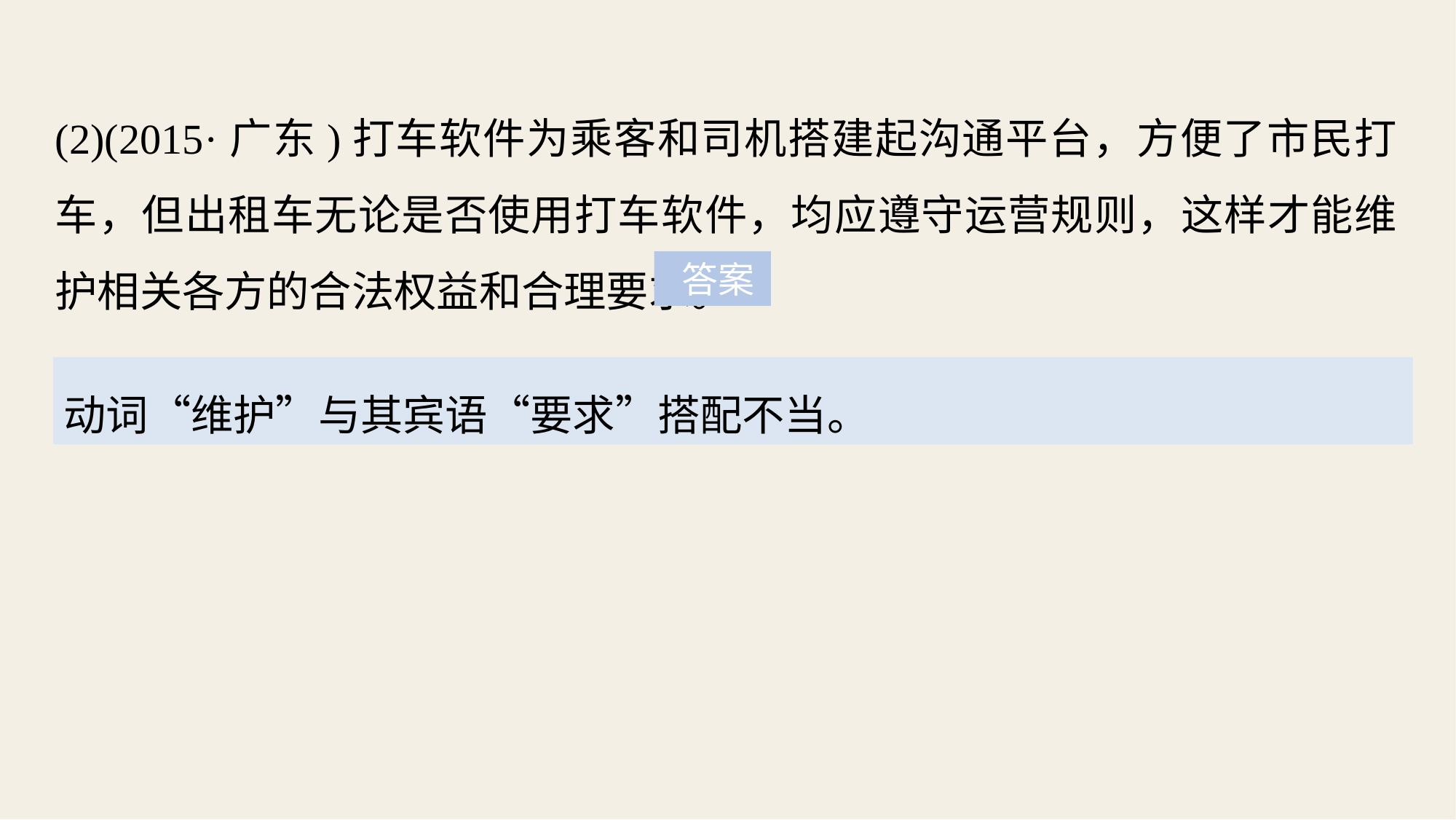

(2)(2015·广东)打车软件为乘客和司机搭建起沟通平台，方便了市民打车，但出租车无论是否使用打车软件，均应遵守运营规则，这样才能维护相关各方的合法权益和合理要求。
 答案
动词“维护”与其宾语“要求”搭配不当。